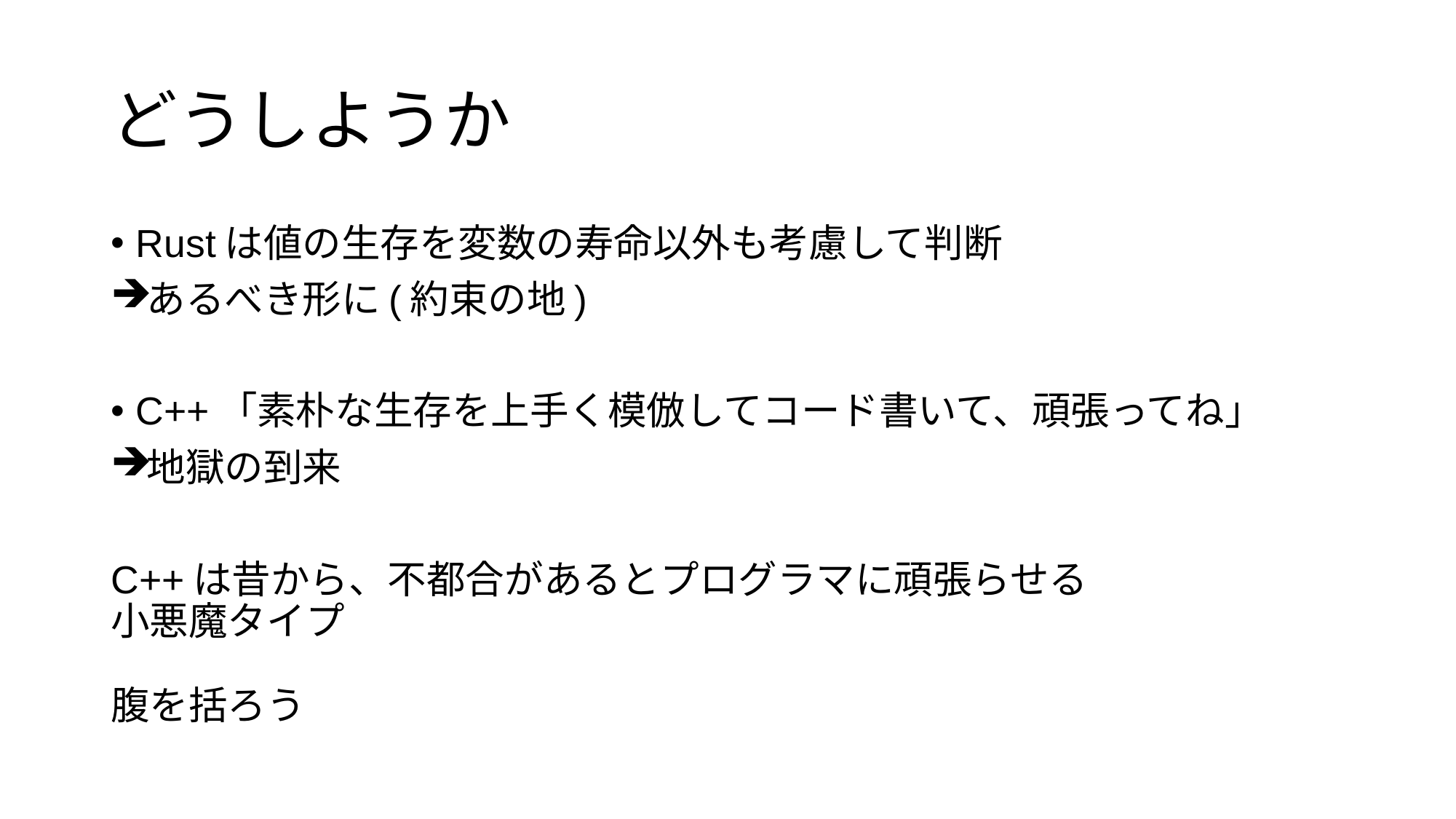

# どうしようか
Rustは値の生存を変数の寿命以外も考慮して判断
あるべき形に(約束の地)

C++「素朴な生存を上手く模倣してコード書いて、頑張ってね」
地獄の到来

C++は昔から、不都合があるとプログラマに頑張らせる
小悪魔タイプ
腹を括ろう